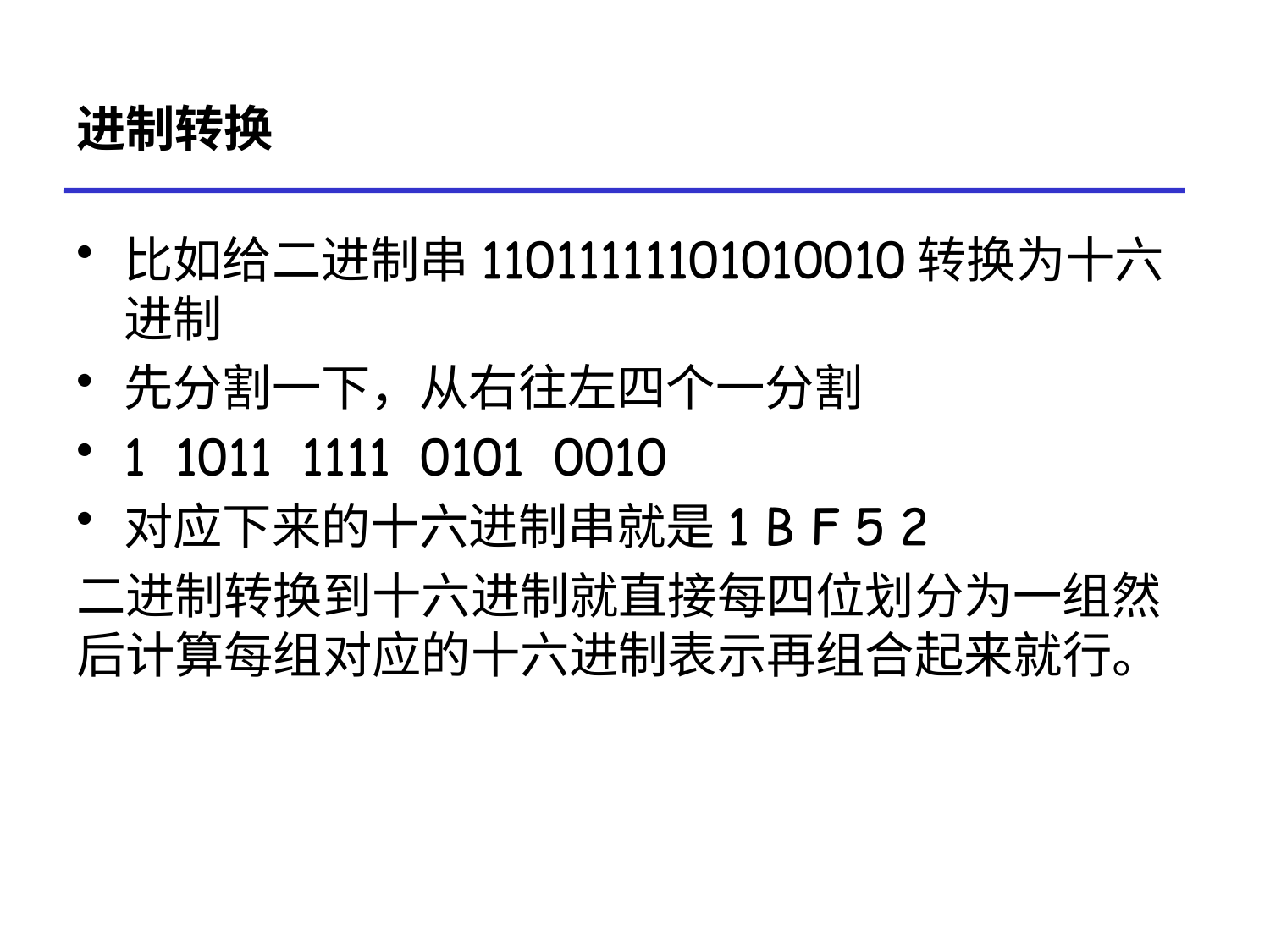

# 进制转换
比如给二进制串11011111101010010转换为十六进制
先分割一下，从右往左四个一分割
1  1011  1111  0101  0010
对应下来的十六进制串就是1 B F 5 2
二进制转换到十六进制就直接每四位划分为一组然后计算每组对应的十六进制表示再组合起来就行。
11